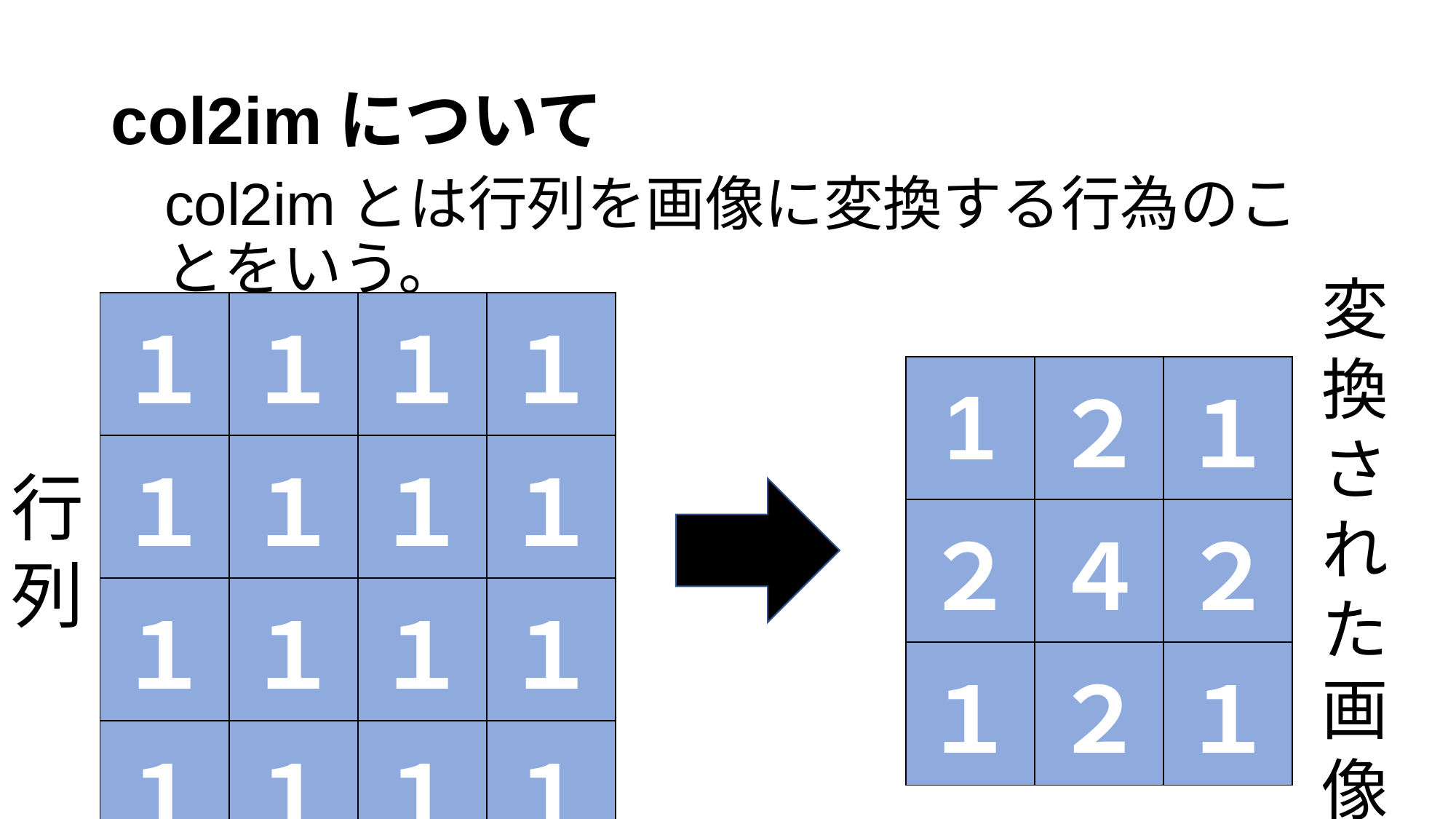

# col2imについて
col2imとは行列を画像に変換する行為のことをいう。
変
換
さ
れ
た
画
像
| １ | １ | １ | １ |
| --- | --- | --- | --- |
| １ | １ | １ | １ |
| １ | １ | １ | １ |
| １ | １ | １ | １ |
| 1 | ２ | １ |
| --- | --- | --- |
| ２ | ４ | ２ |
| １ | ２ | １ |
行
列